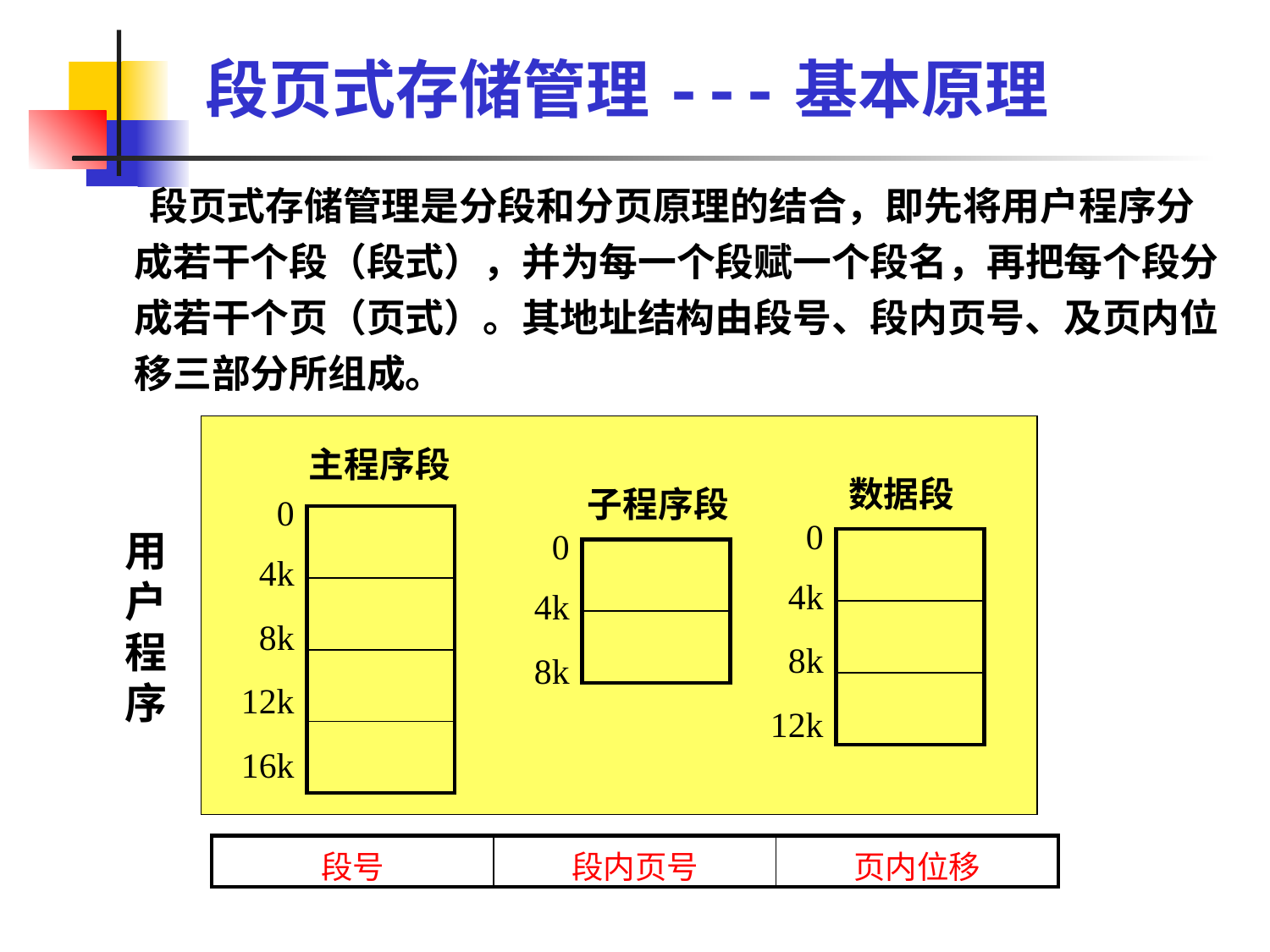

# 段页式存储管理---基本原理
      段页式存储管理是分段和分页原理的结合，即先将用户程序分成若干个段（段式），并为每一个段赋一个段名，再把每个段分成若干个页（页式）。其地址结构由段号、段内页号、及页内位移三部分所组成。

主程序段
数据段
子程序段
0
4k
8k
12k
16k
|  |
| --- |
|  |
|  |
|  |
0
4k
8k
12k
用户程序
0
4k
8k
|  |
| --- |
|  |
|  |
|  |
| --- |
|  |
| 段号 | 段内页号 | 页内位移 |
| --- | --- | --- |